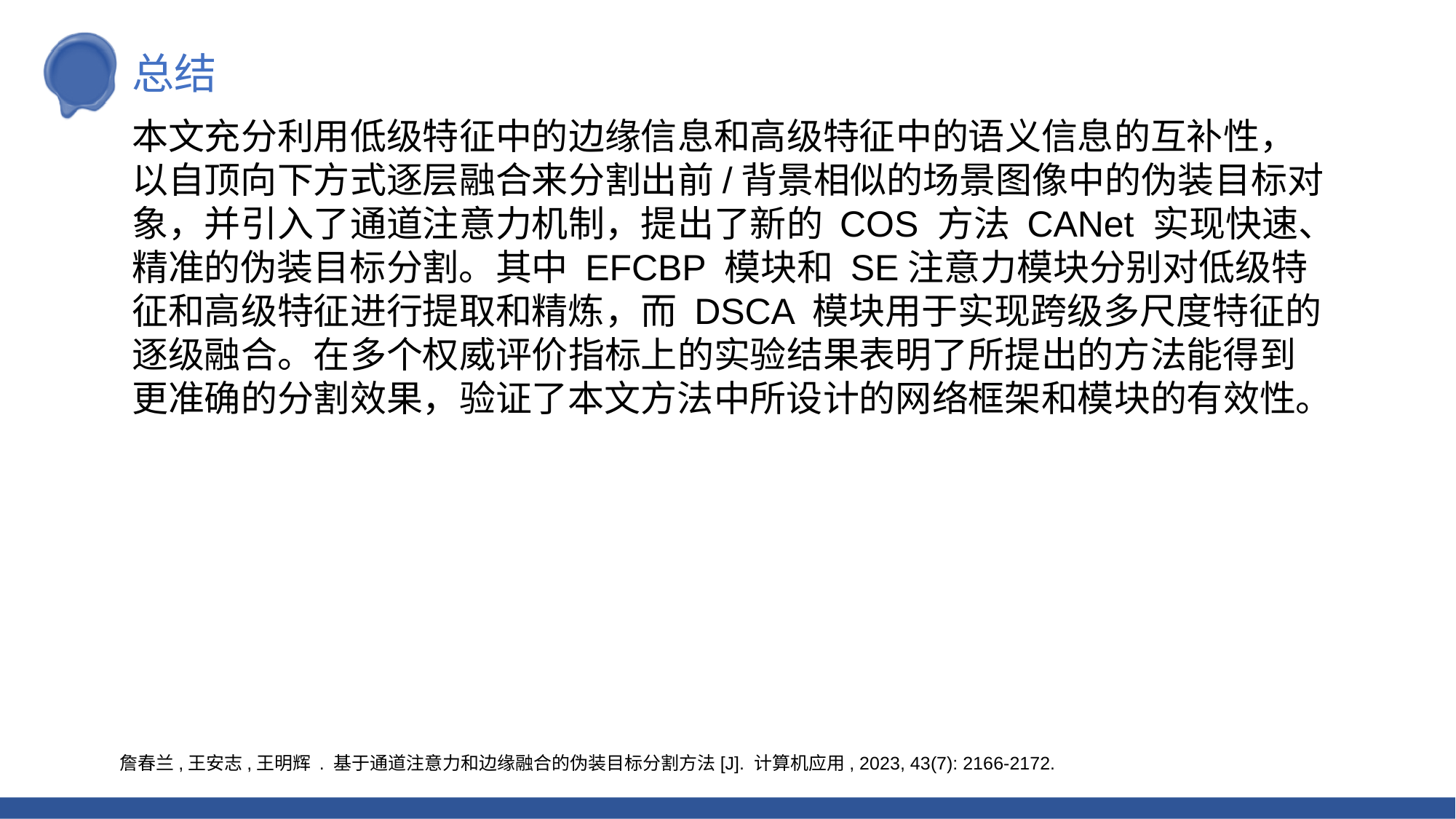

总结

本文充分利用低级特征中的边缘信息和高级特征中的语义信息的互补性，以自顶向下方式逐层融合来分割出前/背景相似的场景图像中的伪装目标对象，并引入了通道注意力机制，提出了新的 COS 方法 CANet 实现快速、精准的伪装目标分割。其中 EFCBP 模块和 SE注意力模块分别对低级特征和高级特征进行提取和精炼，而 DSCA 模块用于实现跨级多尺度特征的逐级融合。在多个权威评价指标上的实验结果表明了所提出的方法能得到更准确的分割效果，验证了本文方法中所设计的网络框架和模块的有效性。
 詹春兰,王安志,王明辉 . 基于通道注意力和边缘融合的伪装目标分割方法[J]. 计算机应用, 2023, 43(7): 2166-2172.